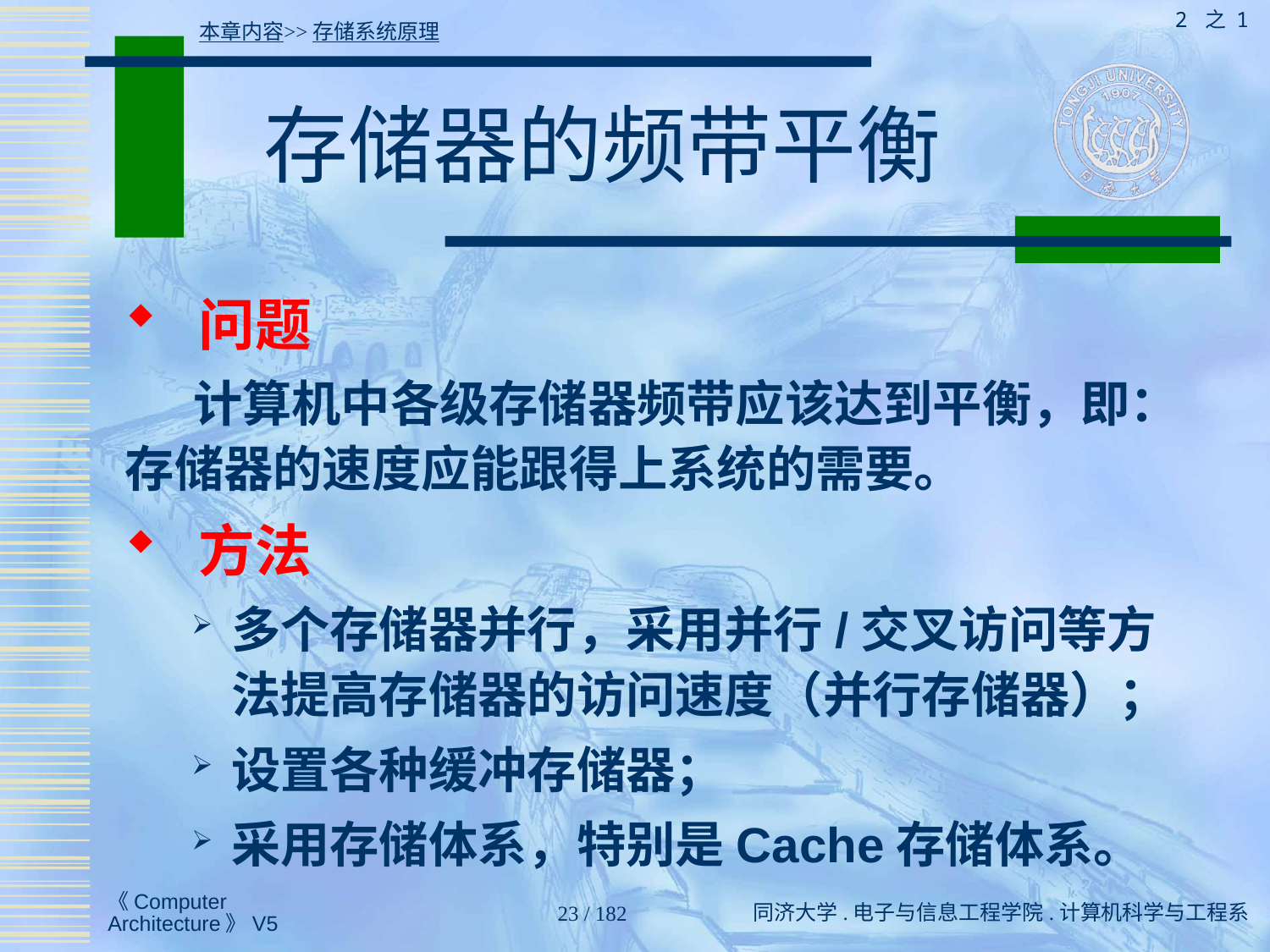

2 之 1
本章内容>>存储系统原理
# 存储器的频带平衡
  问题
     计算机中各级存储器频带应该达到平衡，即：存储器的速度应能跟得上系统的需要。
  方法
多个存储器并行，采用并行/交叉访问等方法提高存储器的访问速度（并行存储器）；
设置各种缓冲存储器；
采用存储体系，特别是Cache存储体系。